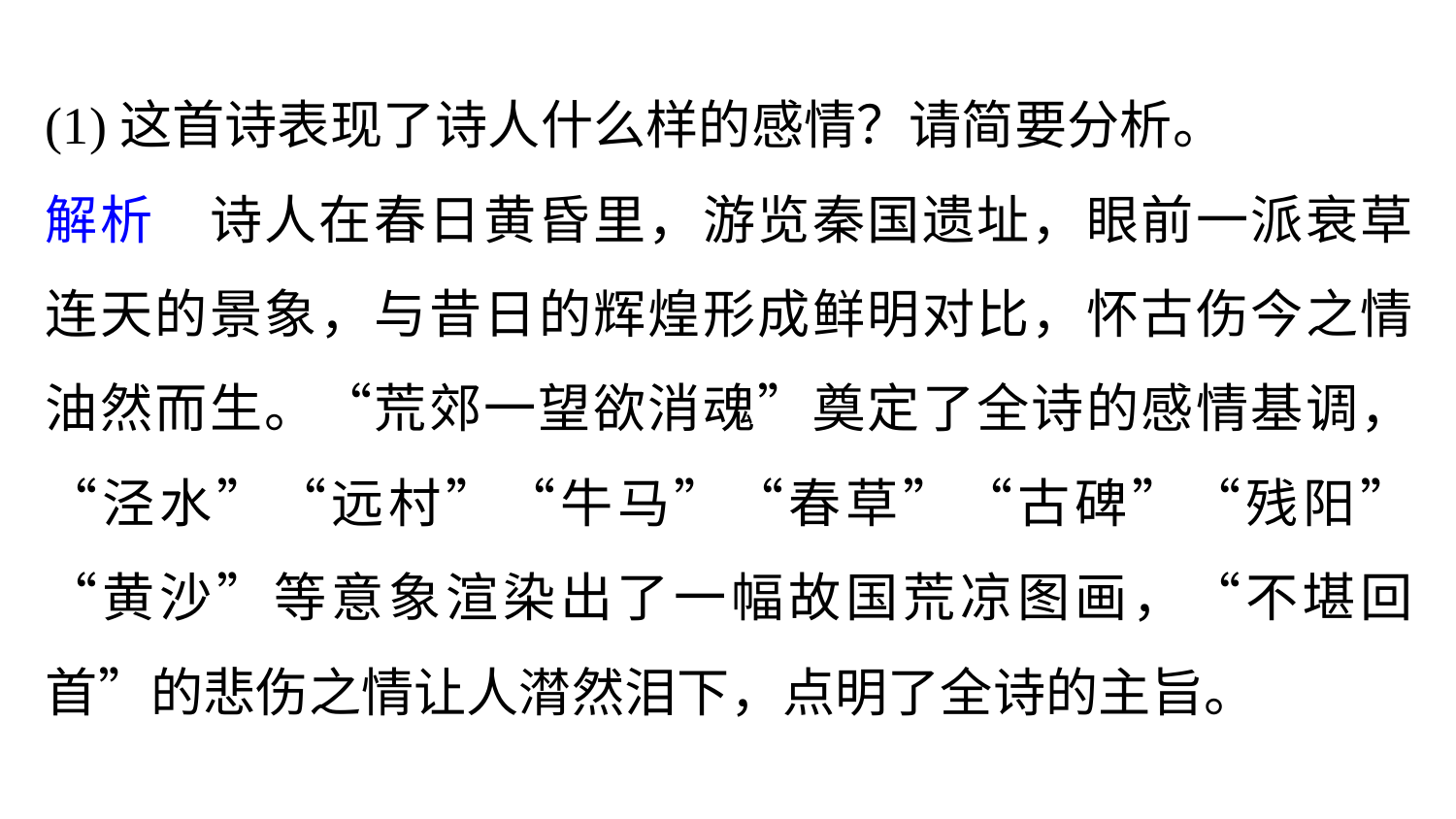

(1)这首诗表现了诗人什么样的感情？请简要分析。
解析　诗人在春日黄昏里，游览秦国遗址，眼前一派衰草连天的景象，与昔日的辉煌形成鲜明对比，怀古伤今之情油然而生。“荒郊一望欲消魂”奠定了全诗的感情基调，“泾水”“远村”“牛马”“春草”“古碑”“残阳”“黄沙”等意象渲染出了一幅故国荒凉图画，“不堪回首”的悲伤之情让人潸然泪下，点明了全诗的主旨。